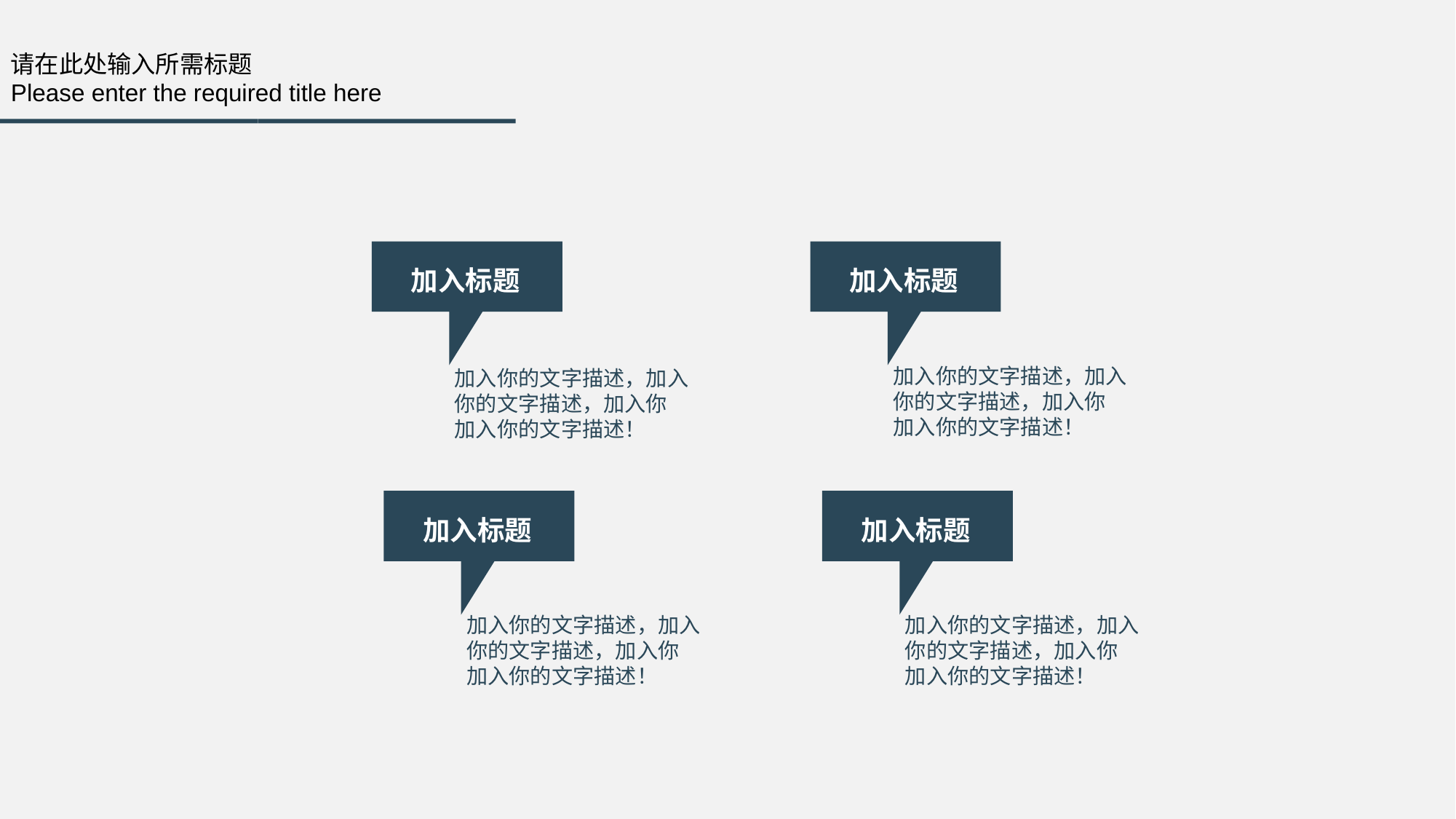

请在此处输入所需标题
Please enter the required title here

加入标题
加入标题
加入你的文字描述，加入你的文字描述，加入你
加入你的文字描述！
加入你的文字描述，加入你的文字描述，加入你
加入你的文字描述！

加入标题
加入标题
加入你的文字描述，加入你的文字描述，加入你
加入你的文字描述！
加入你的文字描述，加入你的文字描述，加入你
加入你的文字描述！